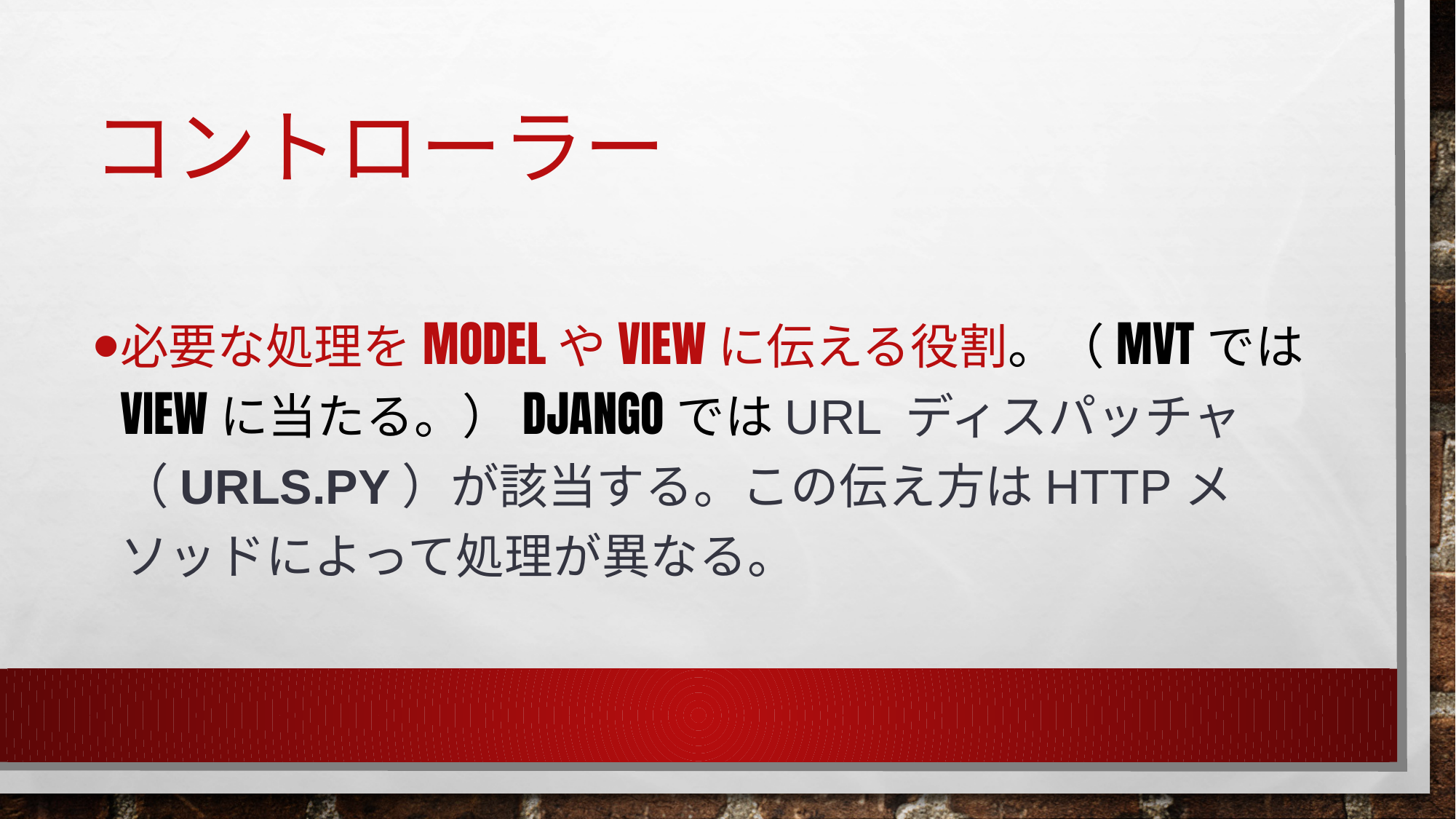

# コントローラー
必要な処理をmodelやviewに伝える役割。（MVTではviewに当たる。）DjangoではURL ディスパッチャ（urls.py）が該当する。この伝え方はHTTPメソッドによって処理が異なる。